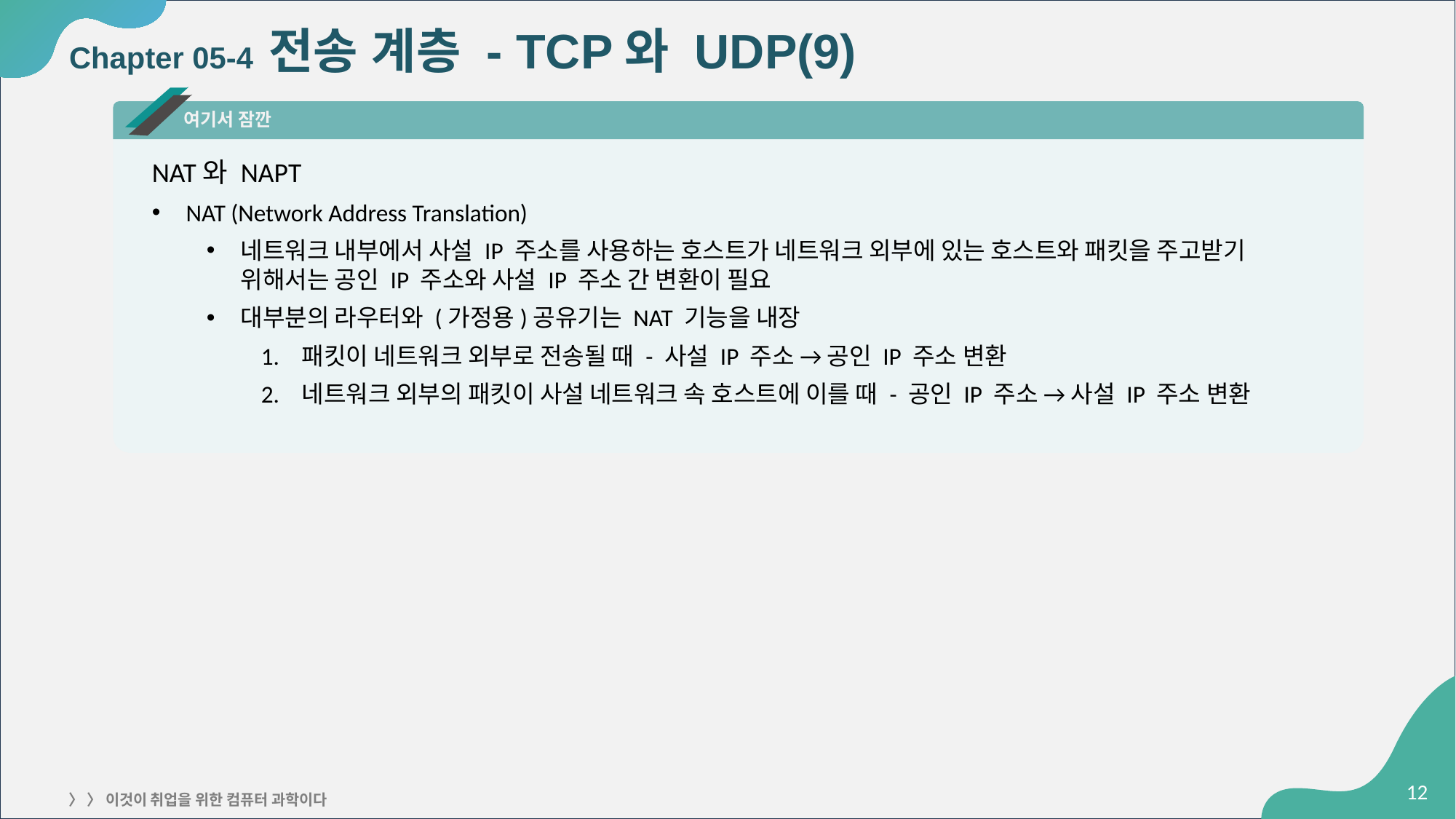

# Chapter 05-4 전송 계층 - TCP와 UDP(9)

여기서 잠깐

NAT와 NAPT
NAT (Network Address Translation)
네트워크 내부에서 사설 IP 주소를 사용하는 호스트가 네트워크 외부에 있는 호스트와 패킷을 주고받기
위해서는 공인 IP 주소와 사설 IP 주소 간 변환이 필요
대부분의 라우터와 (가정용)공유기는 NAT 기능을 내장
패킷이 네트워크 외부로 전송될 때 - 사설 IP 주소 → 공인 IP 주소 변환
네트워크 외부의 패킷이 사설 네트워크 속 호스트에 이를 때 - 공인 IP 주소 → 사설 IP 주소 변환
12
〉 〉 이것이 취업을 위한 컴퓨터 과학이다